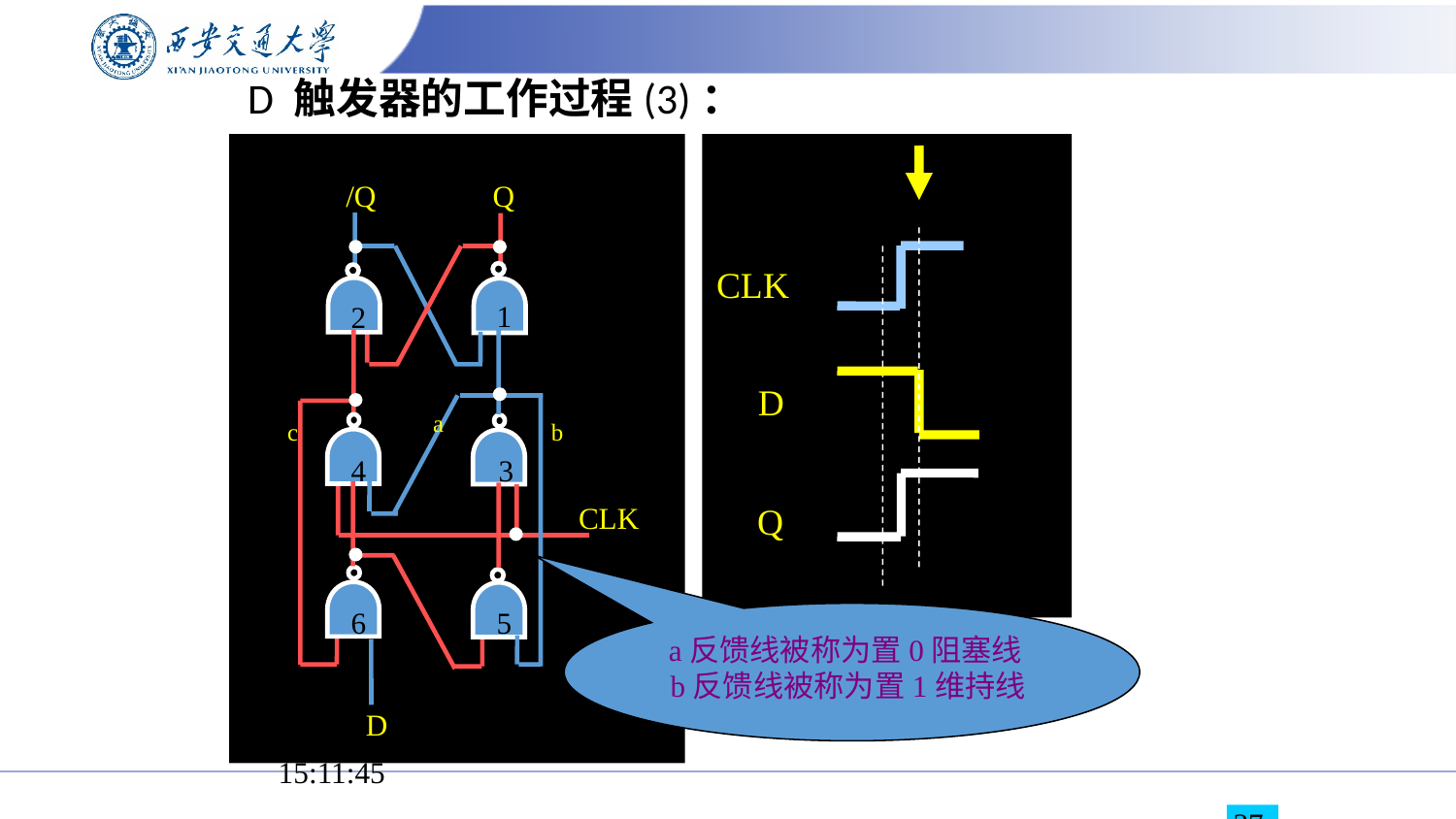

D 触发器的工作过程(3)：

/Q
Q

1
2

a
c
b

4
3
CLK

6
5

D

CLK

D

Q

 a反馈线被称为置0阻塞线
 b反馈线被称为置1维持线
15:11:45
37